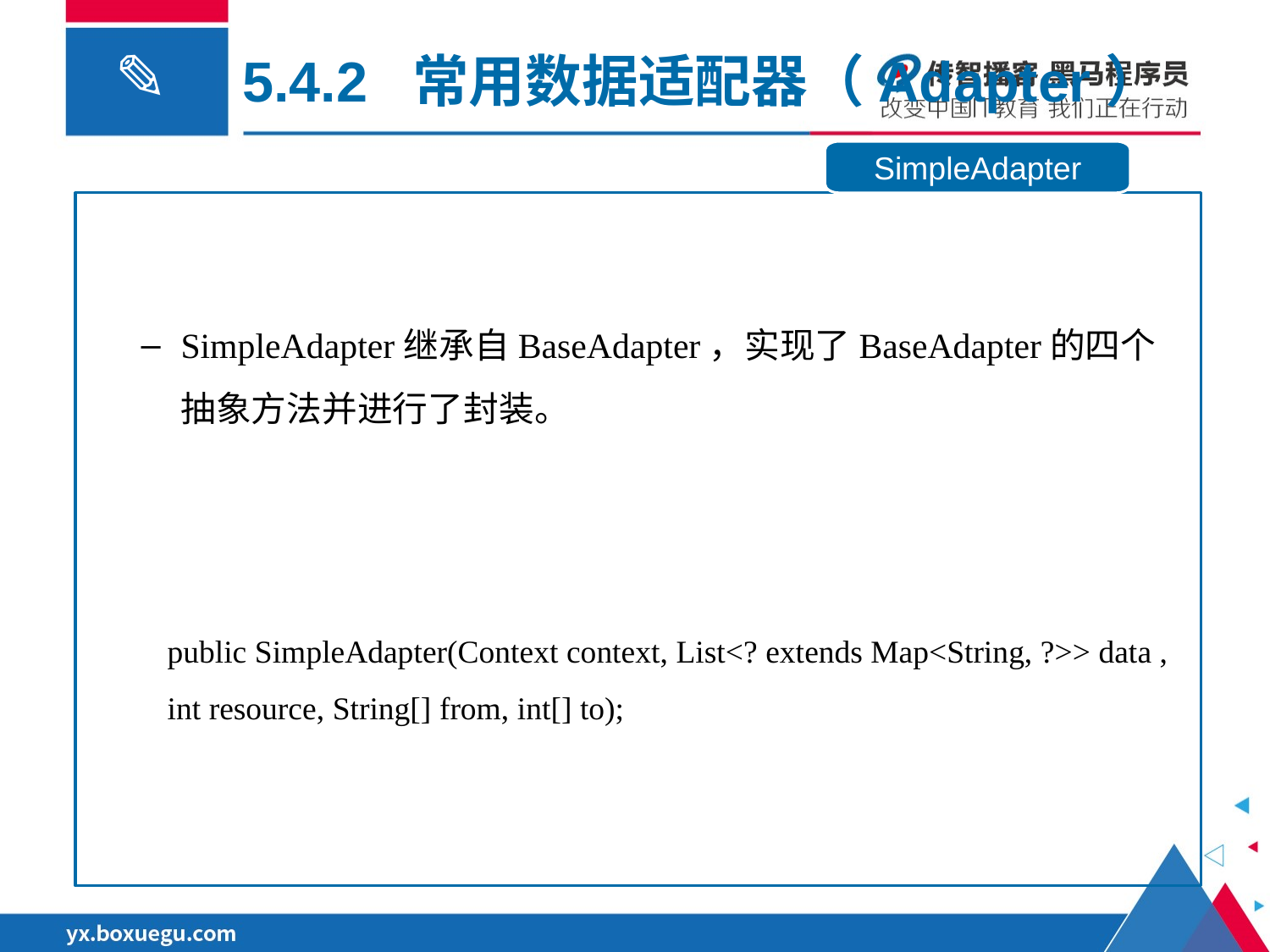

5.4.2  常用数据适配器（Adapter）

SimpleAdapter

SimpleAdapter继承自BaseAdapter，实现了BaseAdapter的四个抽象方法并进行了封装。
     public SimpleAdapter(Context context, List<? extends Map<String, ?>> data ,
     int resource, String[] from, int[] to);